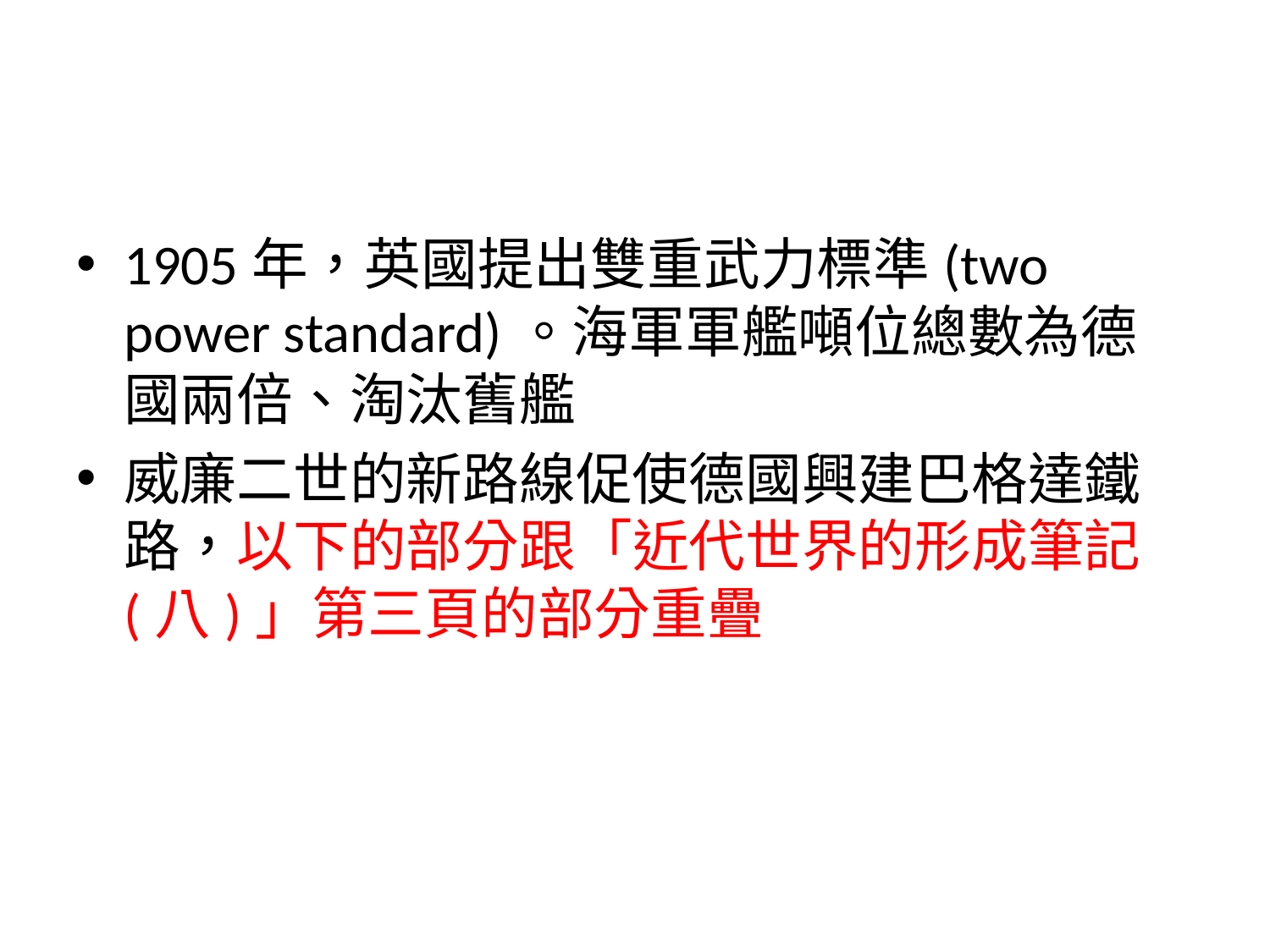

#
1905年，英國提出雙重武力標準(two power standard)。海軍軍艦噸位總數為德國兩倍、淘汰舊艦
威廉二世的新路線促使德國興建巴格達鐵路，以下的部分跟「近代世界的形成筆記(八)」第三頁的部分重疊